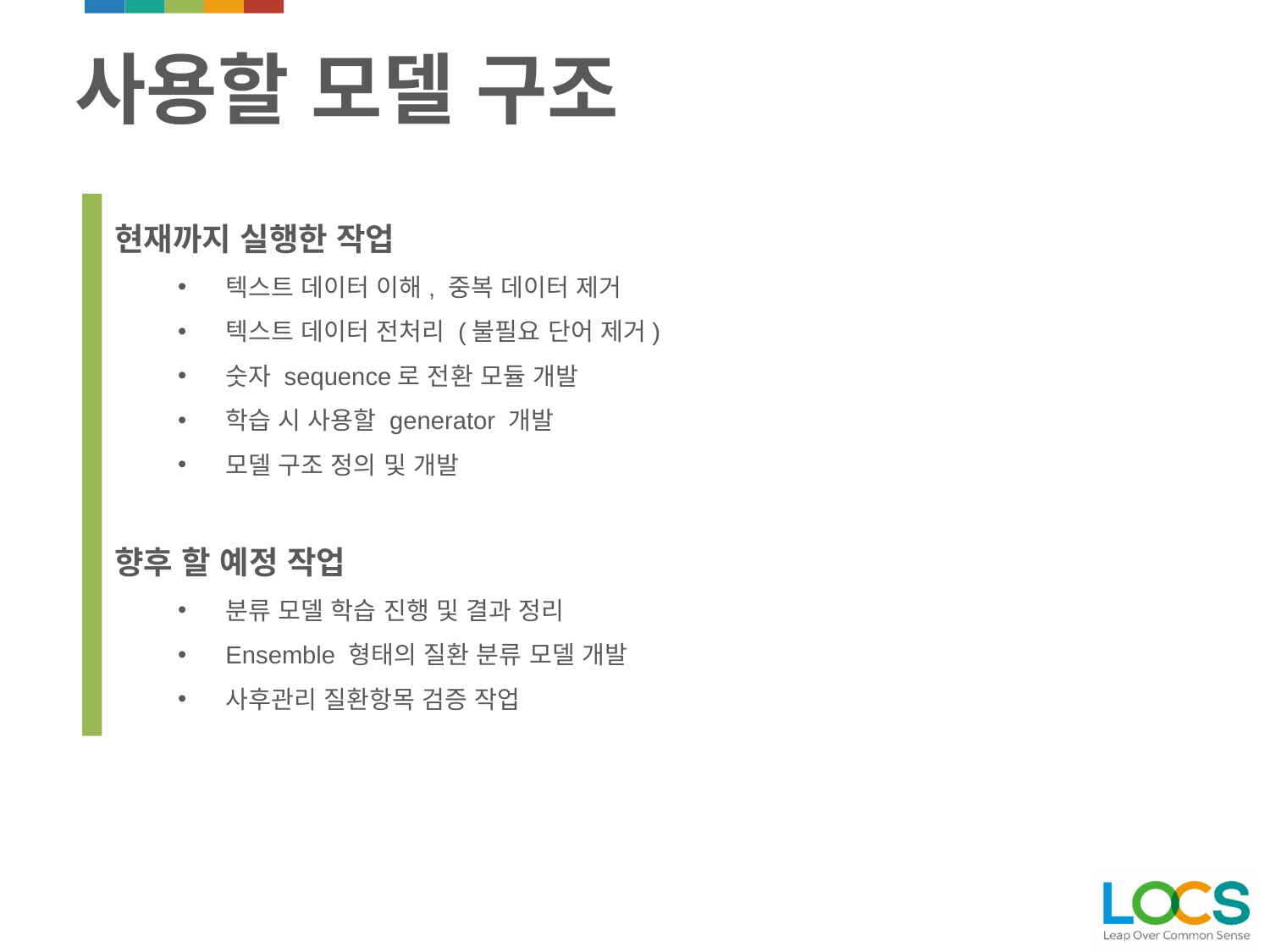

# 사용할 모델 구조

현재까지 실행한 작업
텍스트 데이터 이해, 중복 데이터 제거
텍스트 데이터 전처리 (불필요 단어 제거)
숫자 sequence로 전환 모듈 개발
학습 시 사용할 generator 개발
모델 구조 정의 및 개발

향후 할 예정 작업
분류 모델 학습 진행 및 결과 정리
Ensemble 형태의 질환 분류 모델 개발
사후관리 질환항목 검증 작업